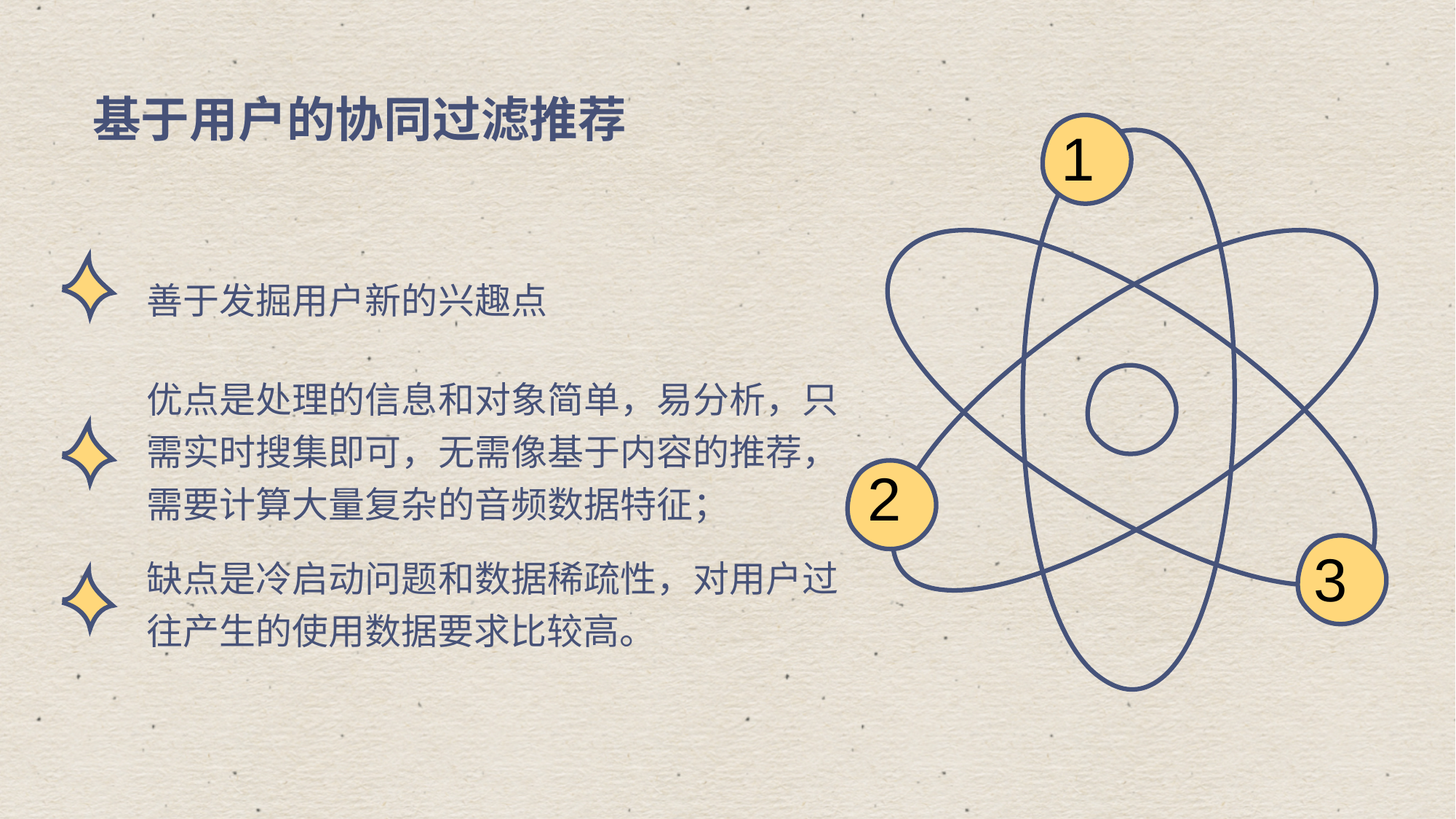

基于用户的协同过滤推荐

1

善于发掘用户新的兴趣点
优点是处理的信息和对象简单，易分析，只需实时搜集即可，无需像基于内容的推荐，需要计算大量复杂的音频数据特征；
缺点是冷启动问题和数据稀疏性，对用户过往产生的使用数据要求比较高。

2

3